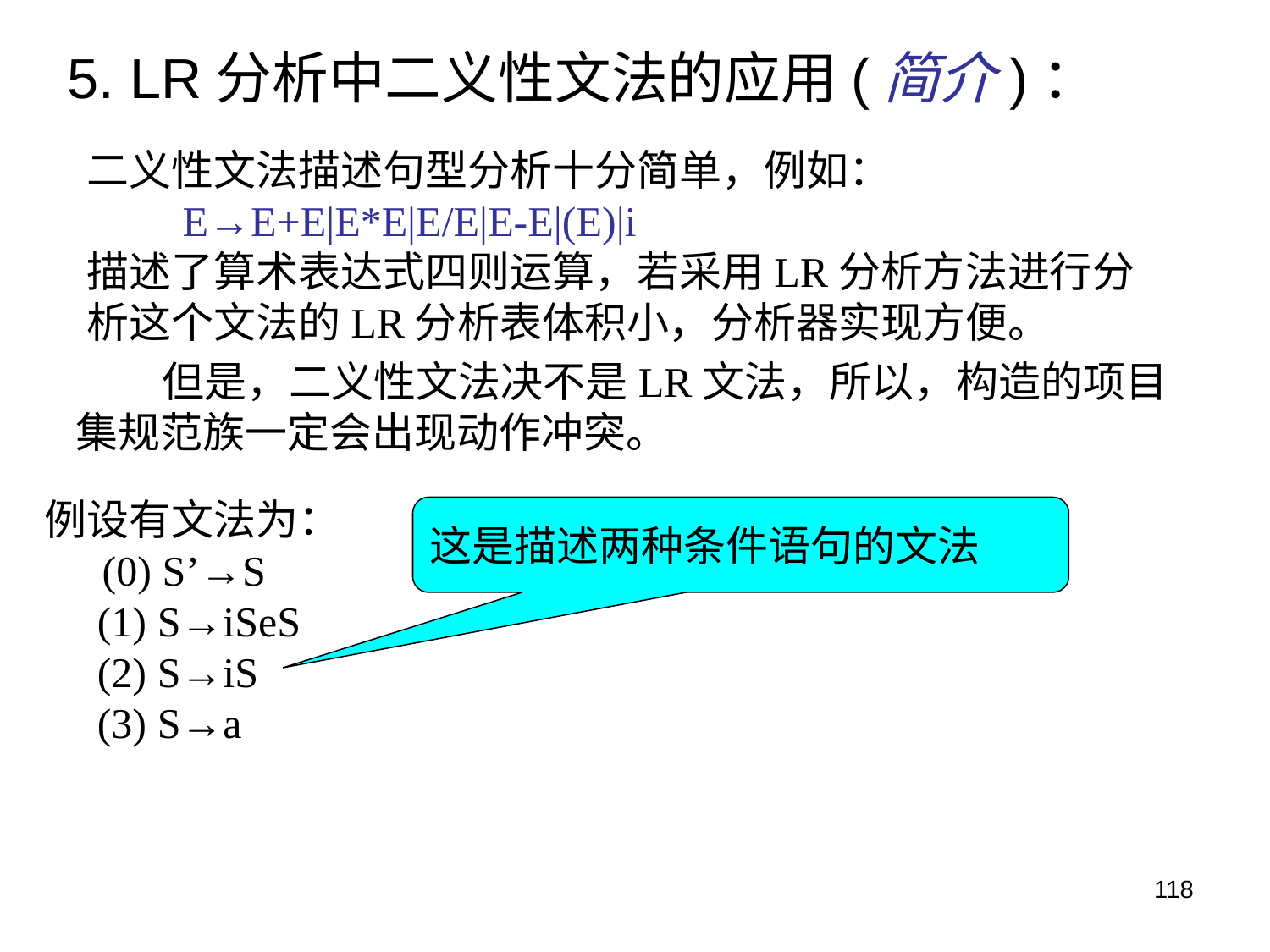

5. LR分析中二义性文法的应用(简介)：
二义性文法描述句型分析十分简单，例如：
         E→E+E|E*E|E/E|E-E|(E)|i
描述了算术表达式四则运算，若采用LR分析方法进行分析这个文法的LR分析表体积小，分析器实现方便。
        但是，二义性文法决不是LR文法，所以，构造的项目集规范族一定会出现动作冲突。
例设有文法为：
     (0) S’→S
     (1) S→iSeS
     (2) S→iS
     (3) S→a
这是描述两种条件语句的文法

118